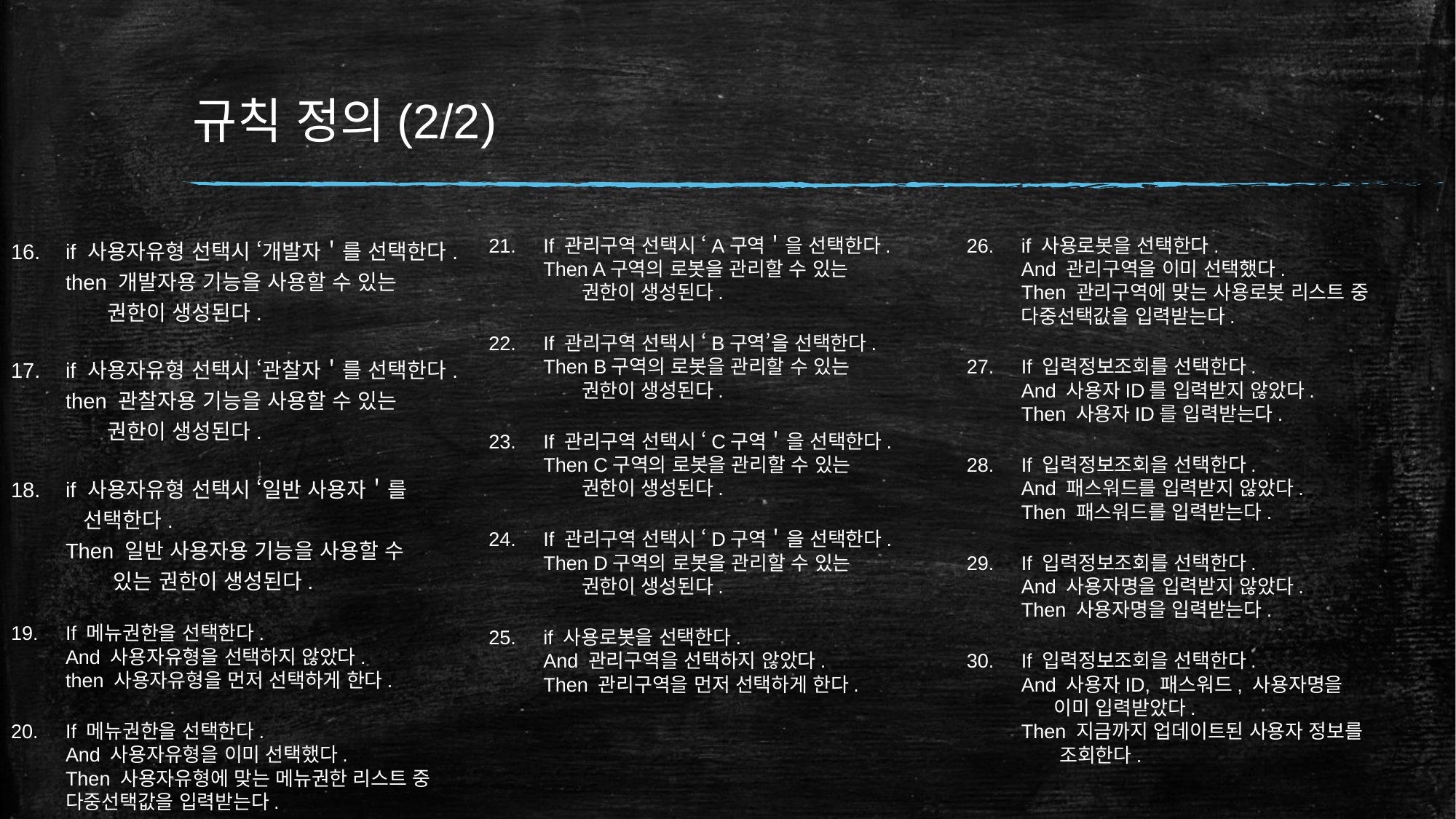

# 규칙 정의(2/2)
if 사용자유형 선택시 ‘개발자＇를 선택한다.
then 개발자용 기능을 사용할 수 있는
       권한이 생성된다.
if 사용자유형 선택시 ‘관찰자＇를 선택한다.
then 관찰자용 기능을 사용할 수 있는
       권한이 생성된다.
if 사용자유형 선택시 ‘일반 사용자＇를
   선택한다.
Then 일반 사용자용 기능을 사용할 수
        있는 권한이 생성된다.
If 메뉴권한을 선택한다.
And 사용자유형을 선택하지 않았다.
then 사용자유형을 먼저 선택하게 한다.
If 메뉴권한을 선택한다.
And 사용자유형을 이미 선택했다.
Then 사용자유형에 맞는 메뉴권한 리스트 중
다중선택값을 입력받는다.
If 관리구역 선택시 ‘A구역＇을 선택한다.
Then A구역의 로봇을 관리할 수 있는
       권한이 생성된다.
If 관리구역 선택시 ‘B구역’을 선택한다.
Then B구역의 로봇을 관리할 수 있는
       권한이 생성된다.
If 관리구역 선택시 ‘C구역＇을 선택한다.
Then C구역의 로봇을 관리할 수 있는
       권한이 생성된다.
If 관리구역 선택시 ‘D구역＇을 선택한다.
Then D구역의 로봇을 관리할 수 있는
       권한이 생성된다.
if 사용로봇을 선택한다.
And 관리구역을 선택하지 않았다.
Then 관리구역을 먼저 선택하게 한다.

if 사용로봇을 선택한다.
And 관리구역을 이미 선택했다.
Then 관리구역에 맞는 사용로봇 리스트 중
다중선택값을 입력받는다.
If 입력정보조회를 선택한다.
And 사용자ID를 입력받지 않았다.
Then 사용자ID를 입력받는다.
If 입력정보조회을 선택한다.
And 패스워드를 입력받지 않았다.
Then 패스워드를 입력받는다.
If 입력정보조회를 선택한다.
And 사용자명을 입력받지 않았다.
Then 사용자명을 입력받는다.
If 입력정보조회을 선택한다.
And 사용자ID, 패스워드, 사용자명을
      이미 입력받았다.
Then 지금까지 업데이트된 사용자 정보를
       조회한다.